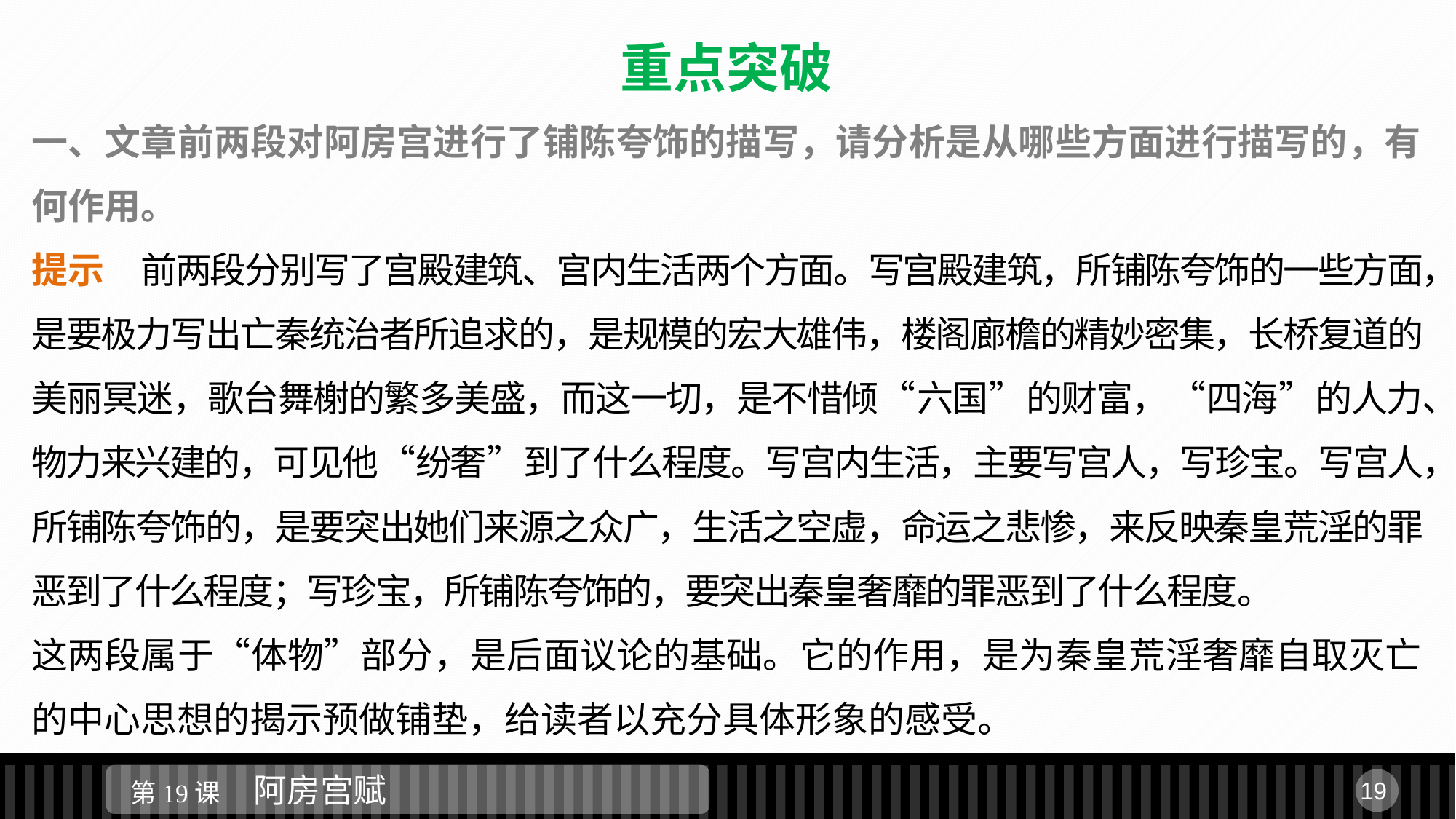

重点突破
一、文章前两段对阿房宫进行了铺陈夸饰的描写，请分析是从哪些方面进行描写的，有何作用。
提示　前两段分别写了宫殿建筑、宫内生活两个方面。写宫殿建筑，所铺陈夸饰的一些方面，是要极力写出亡秦统治者所追求的，是规模的宏大雄伟，楼阁廊檐的精妙密集，长桥复道的美丽冥迷，歌台舞榭的繁多美盛，而这一切，是不惜倾“六国”的财富，“四海”的人力、物力来兴建的，可见他“纷奢”到了什么程度。写宫内生活，主要写宫人，写珍宝。写宫人，所铺陈夸饰的，是要突出她们来源之众广，生活之空虚，命运之悲惨，来反映秦皇荒淫的罪恶到了什么程度；写珍宝，所铺陈夸饰的，要突出秦皇奢靡的罪恶到了什么程度。
这两段属于“体物”部分，是后面议论的基础。它的作用，是为秦皇荒淫奢靡自取灭亡的中心思想的揭示预做铺垫，给读者以充分具体形象的感受。